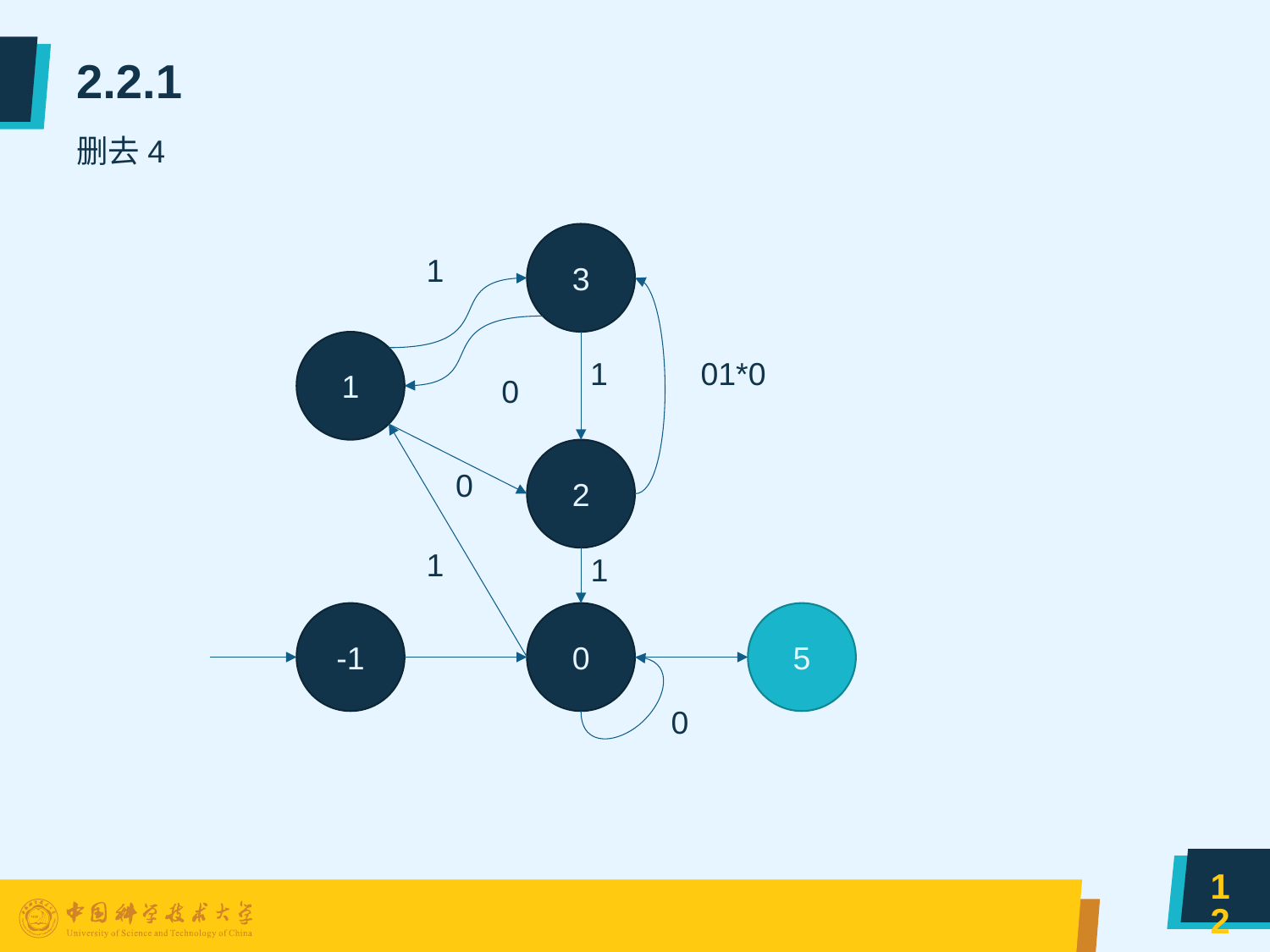

# 2.2.1
删去4
3
1
1
1
01*0
0
2
0
1
1
-1
0
5
0
12